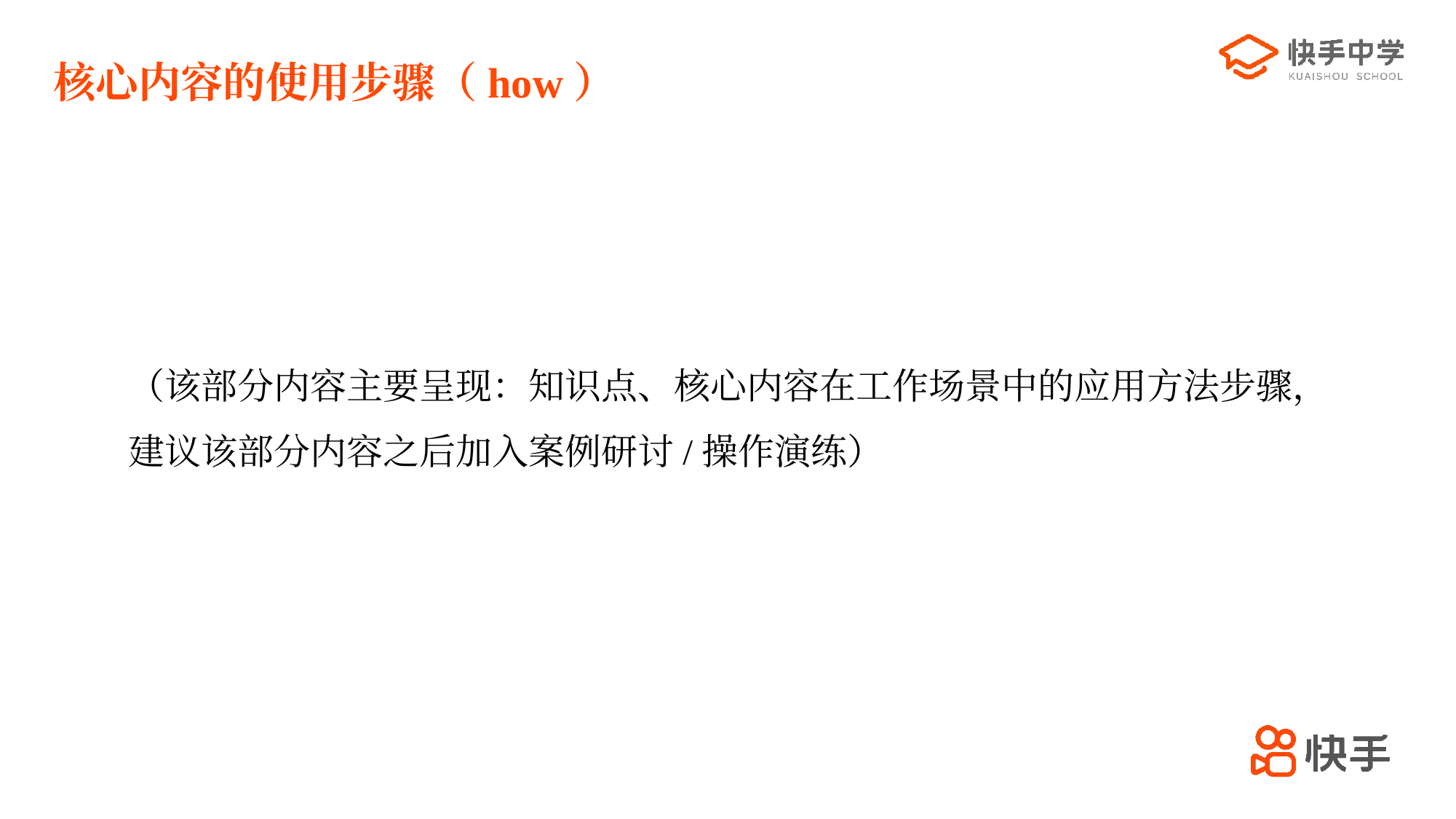

核心内容的使用步骤（how）
（该部分内容主要呈现：知识点、核心内容在工作场景中的应用方法步骤，建议该部分内容之后加入案例研讨/操作演练）